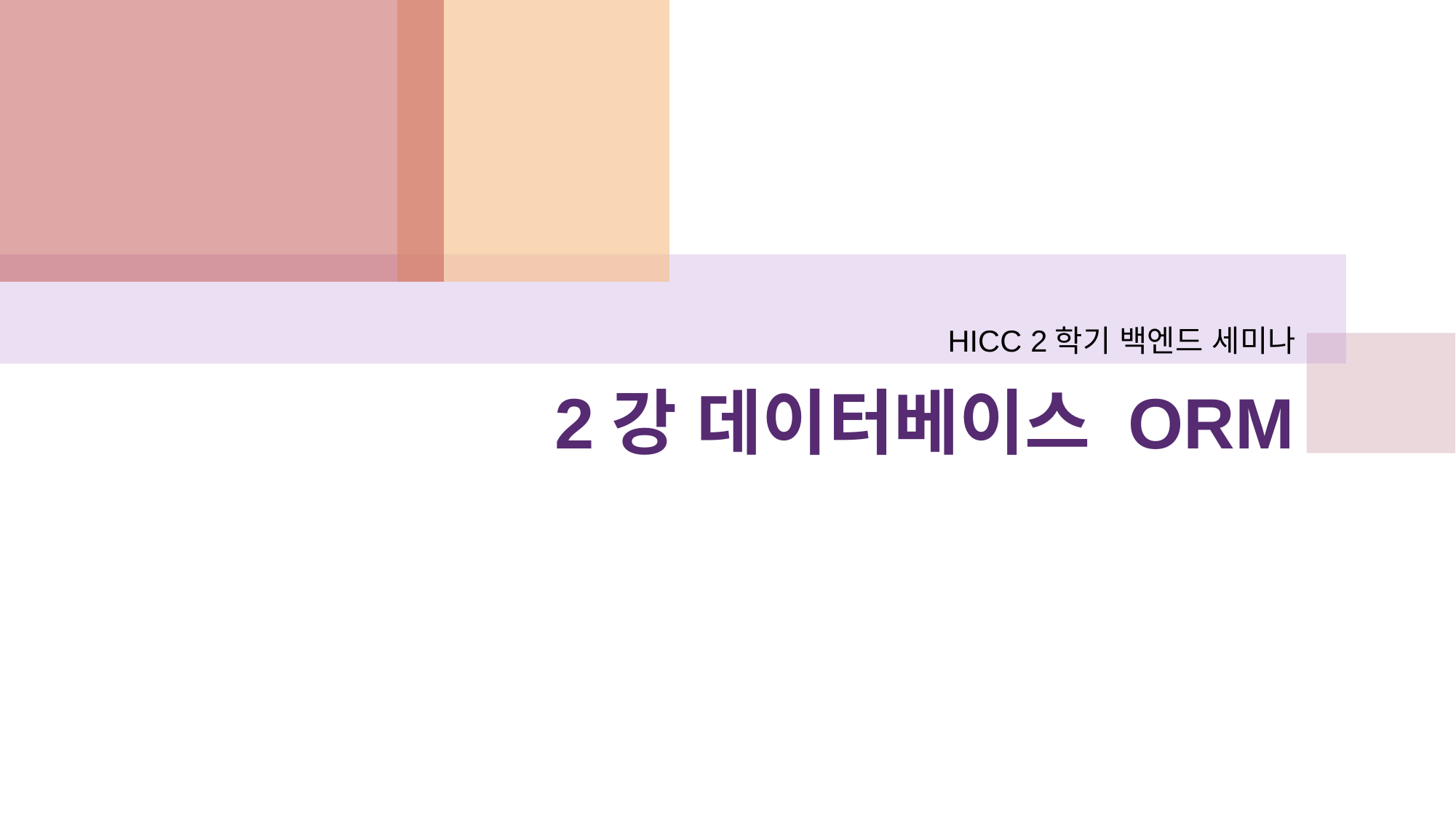

HICC 2학기 백엔드 세미나
# 2강 데이터베이스 ORM